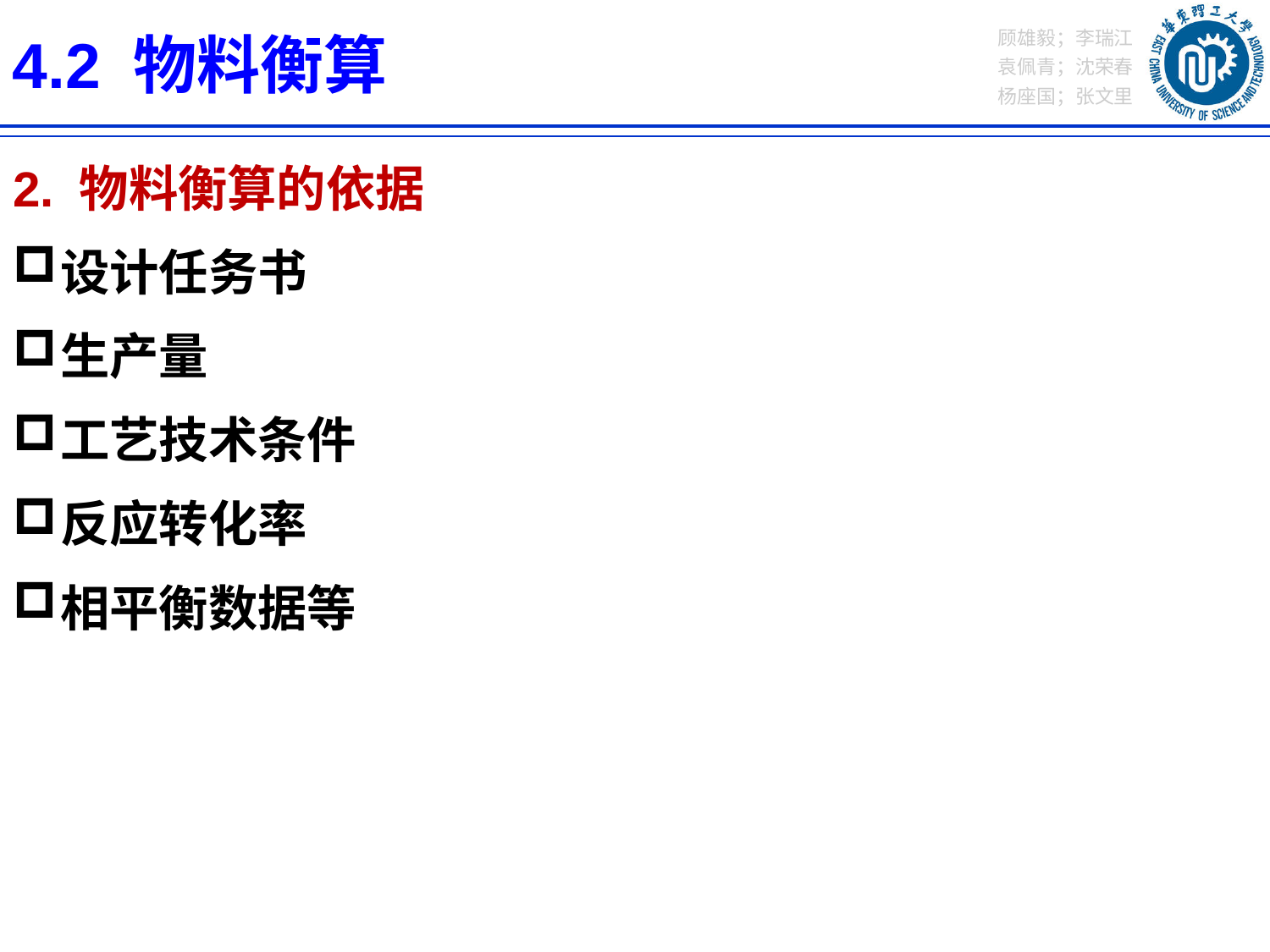

4.2 物料衡算
2. 物料衡算的依据
设计任务书
生产量
工艺技术条件
反应转化率
相平衡数据等